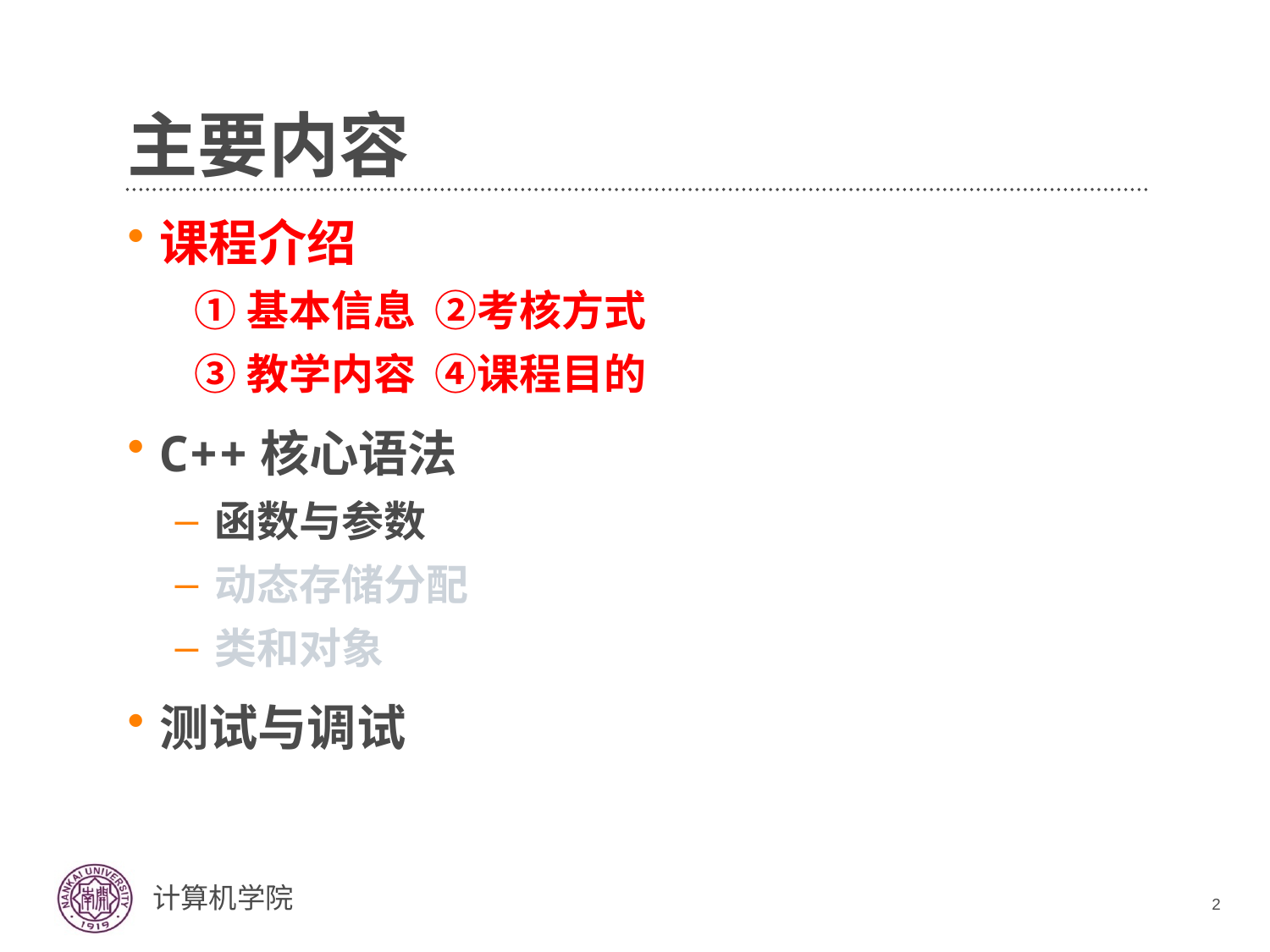

# 主要内容
课程介绍
  ①基本信息  ②考核方式
  ③教学内容  ④课程目的
C++核心语法
函数与参数
动态存储分配
类和对象
测试与调试
2